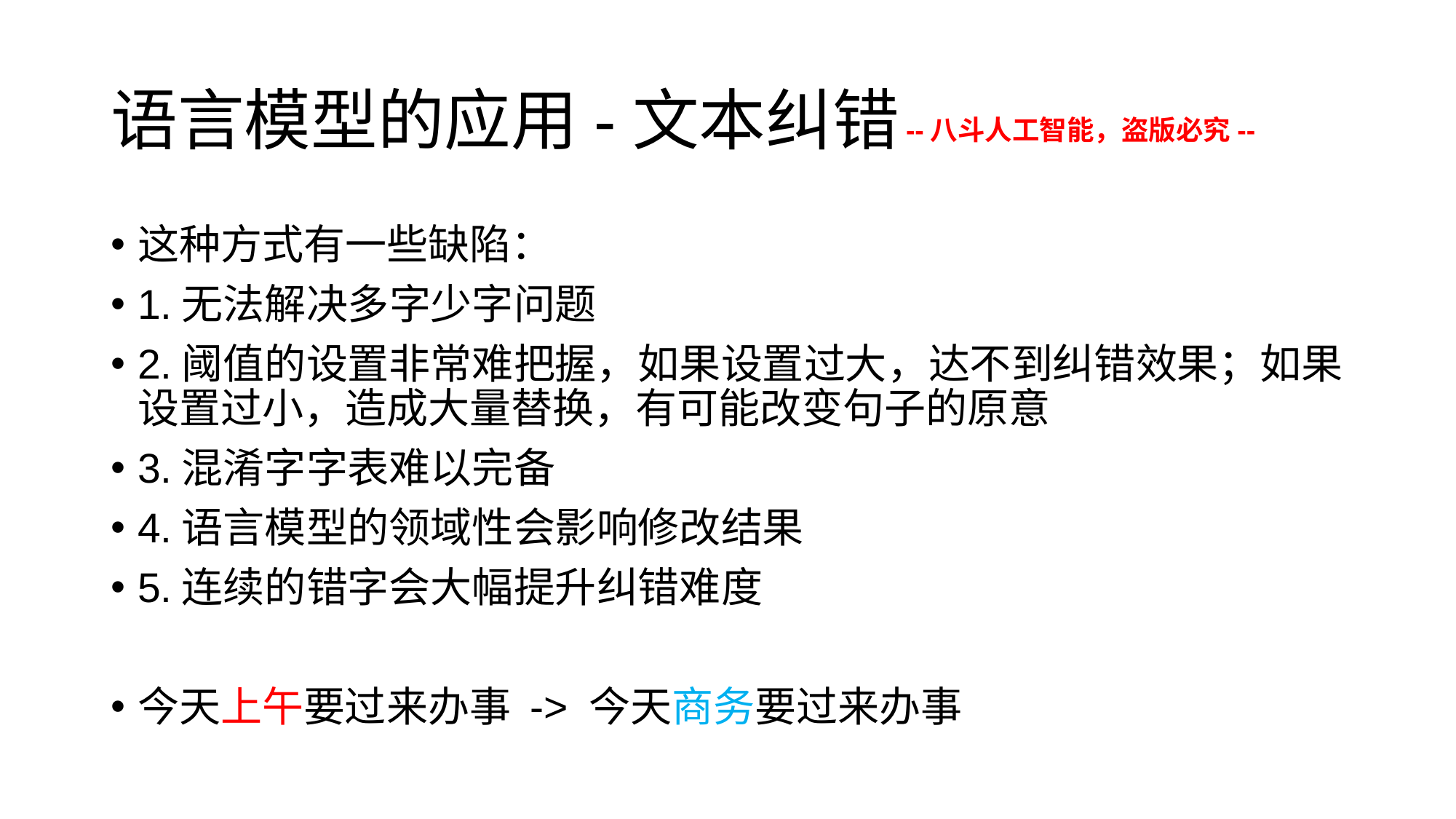

# 语言模型的应用-文本纠错
--八斗人工智能，盗版必究--
这种方式有一些缺陷：
1.无法解决多字少字问题
2.阈值的设置非常难把握，如果设置过大，达不到纠错效果；如果设置过小，造成大量替换，有可能改变句子的原意
3.混淆字字表难以完备
4.语言模型的领域性会影响修改结果
5.连续的错字会大幅提升纠错难度

今天上午要过来办事 -> 今天商务要过来办事